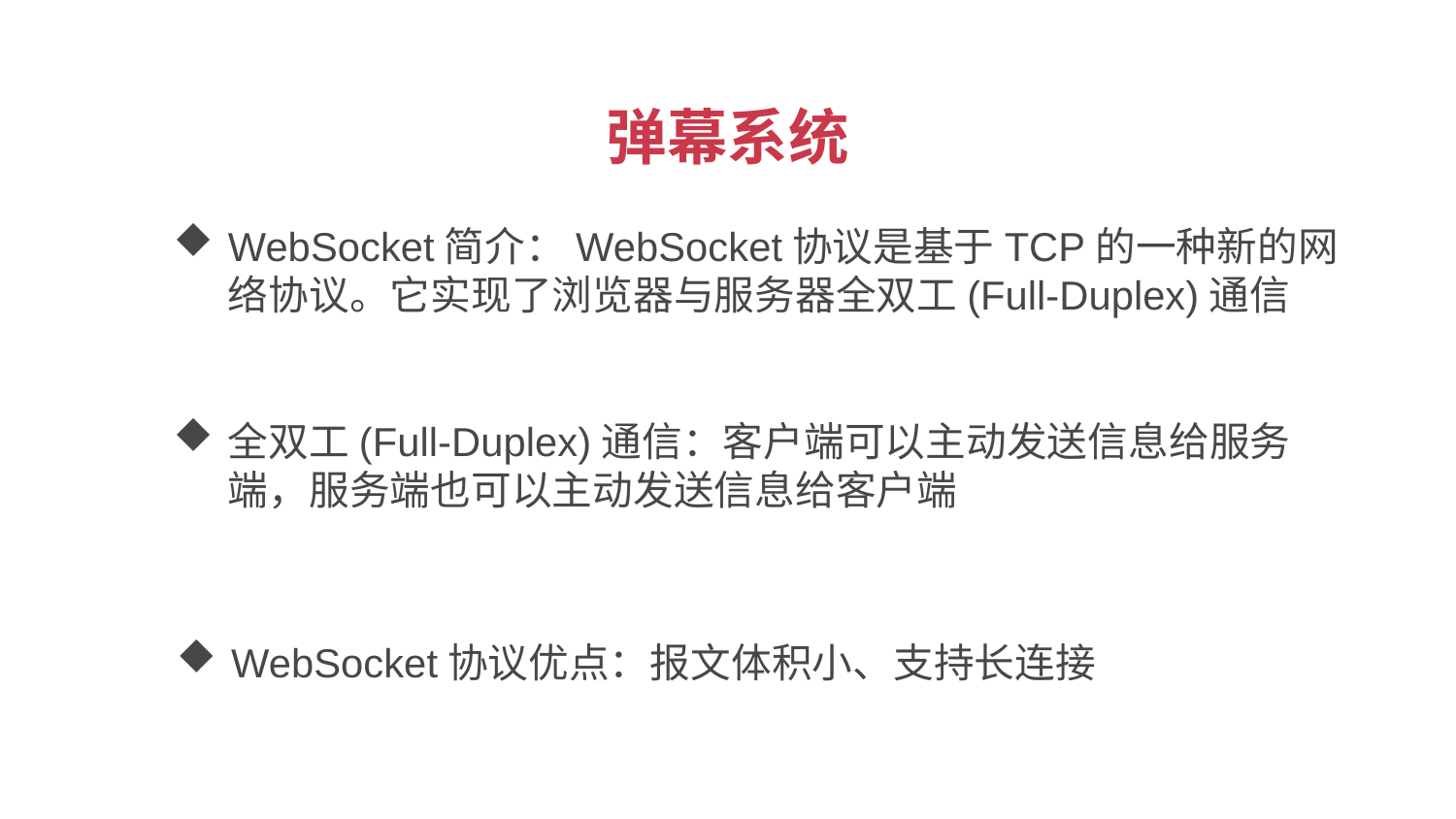

弹幕系统
WebSocket简介：WebSocket协议是基于TCP的一种新的网络协议。它实现了浏览器与服务器全双工(Full-Duplex)通信
全双工(Full-Duplex)通信：客户端可以主动发送信息给服务端，服务端也可以主动发送信息给客户端
WebSocket协议优点：报文体积小、支持长连接